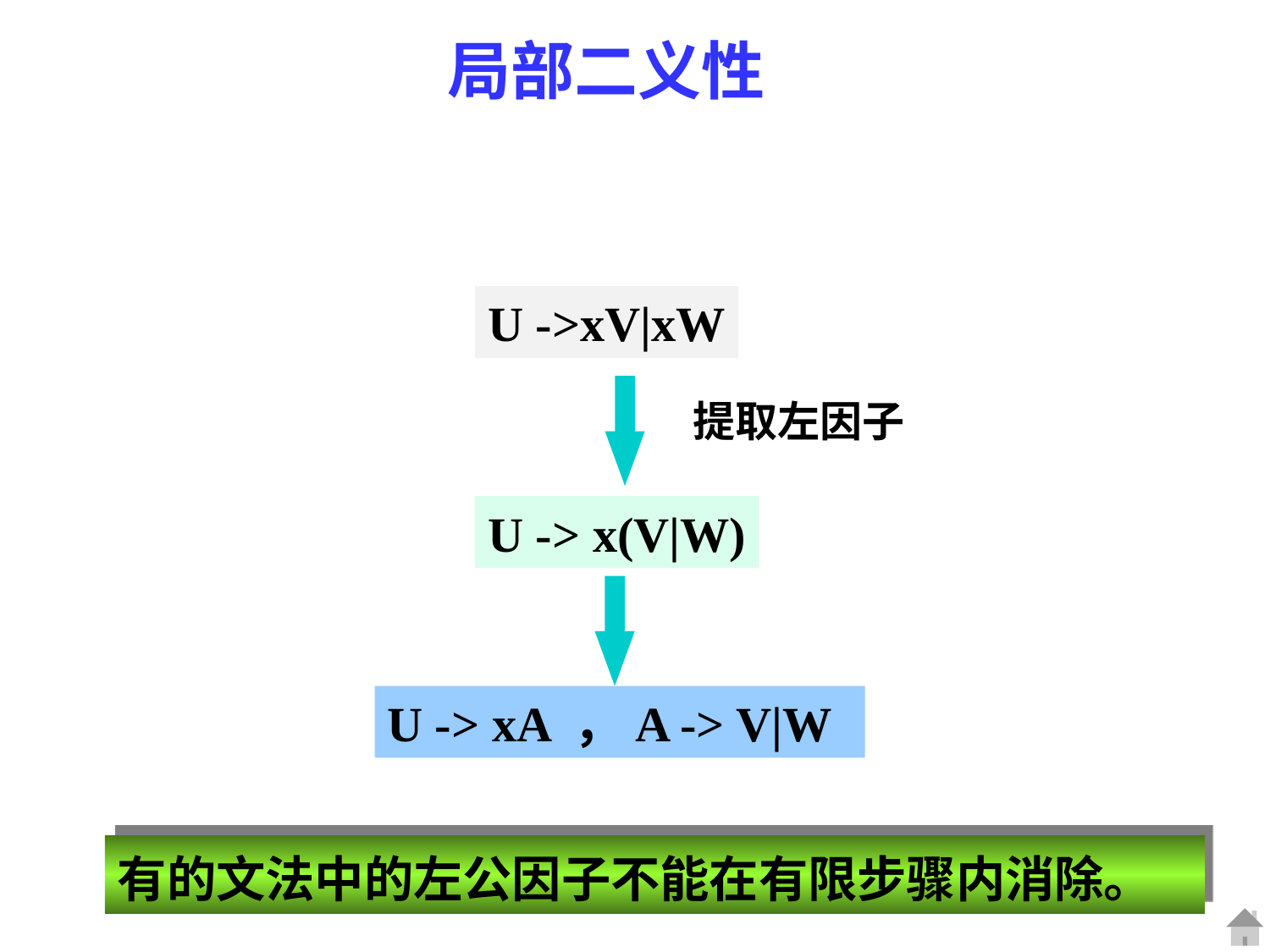

局部二义性
提取左公因子、加入新的非终结符号
U ->xV|xW

提取左因子
U -> x(V|W)

令A=V|W
U -> xA ，A -> V|W
有的文法中的左公因子不能在有限步骤内消除。
23